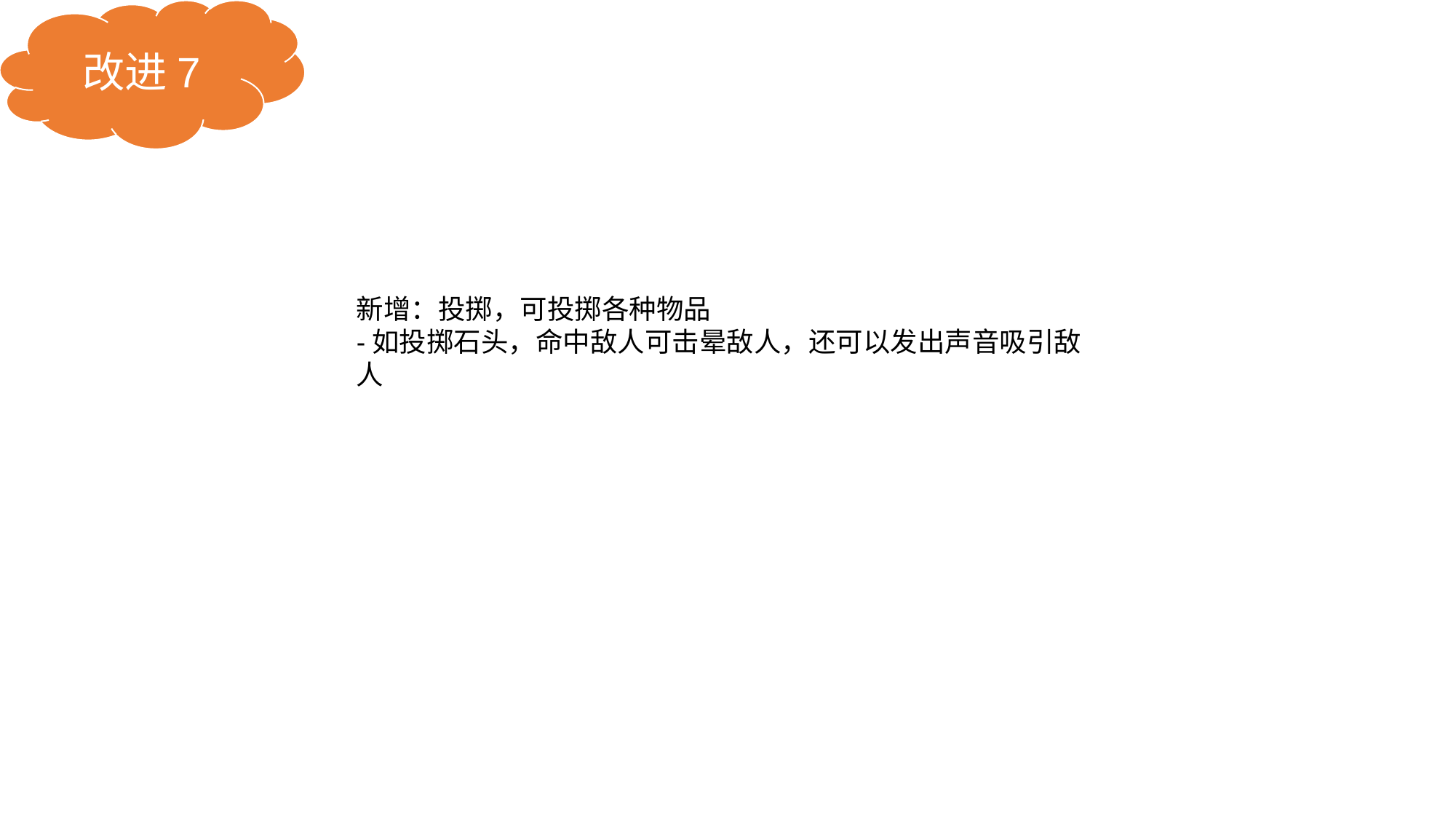

改进7
新增：投掷，可投掷各种物品
-如投掷石头，命中敌人可击晕敌人，还可以发出声音吸引敌人